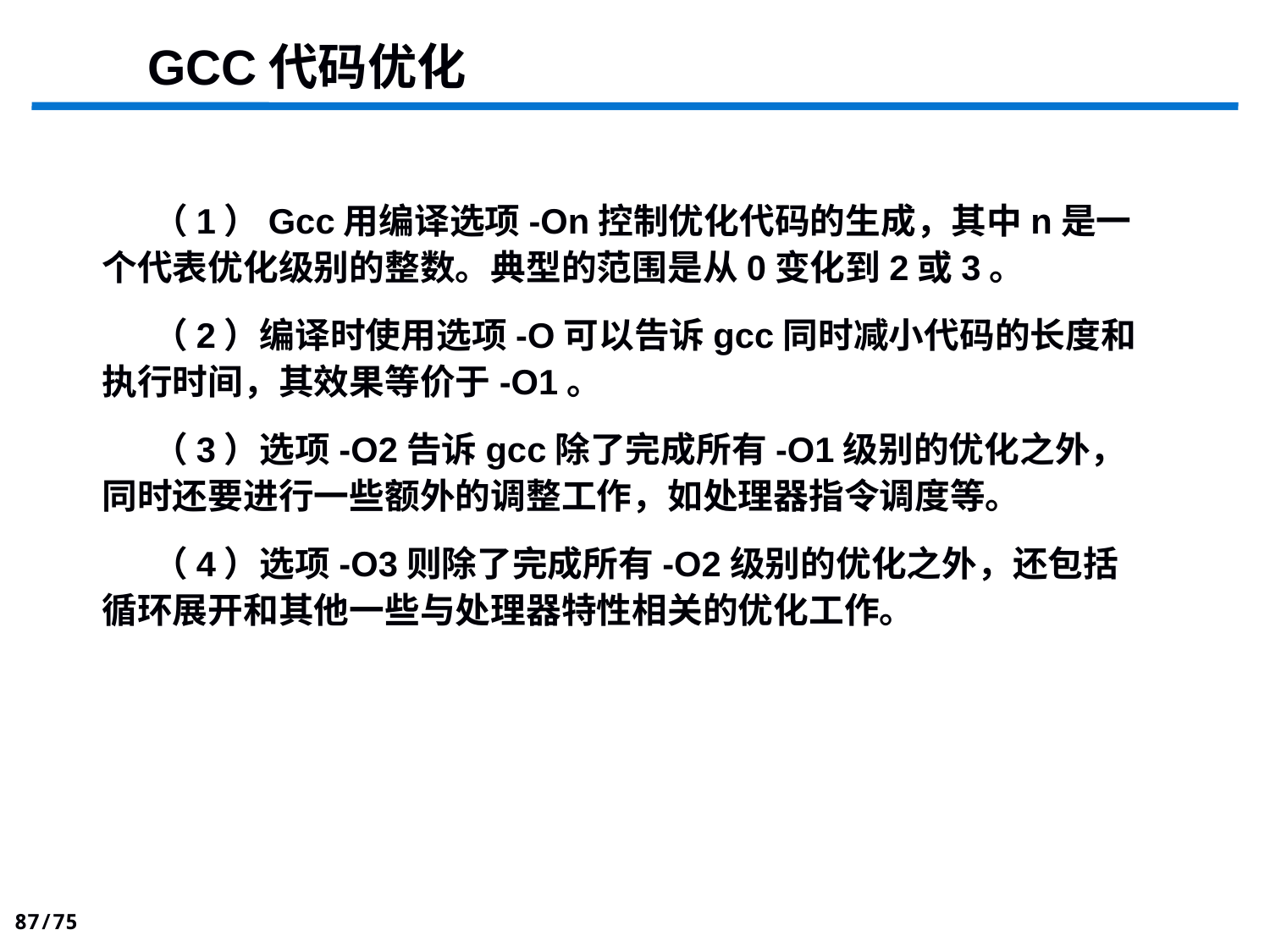

GCC代码优化
（1）Gcc用编译选项-On控制优化代码的生成，其中n是一个代表优化级别的整数。典型的范围是从0变化到2或3。
（2）编译时使用选项-O可以告诉gcc同时减小代码的长度和执行时间，其效果等价于-O1。
（3）选项-O2告诉gcc除了完成所有-O1级别的优化之外，同时还要进行一些额外的调整工作，如处理器指令调度等。
（4）选项-O3则除了完成所有-O2级别的优化之外，还包括循环展开和其他一些与处理器特性相关的优化工作。